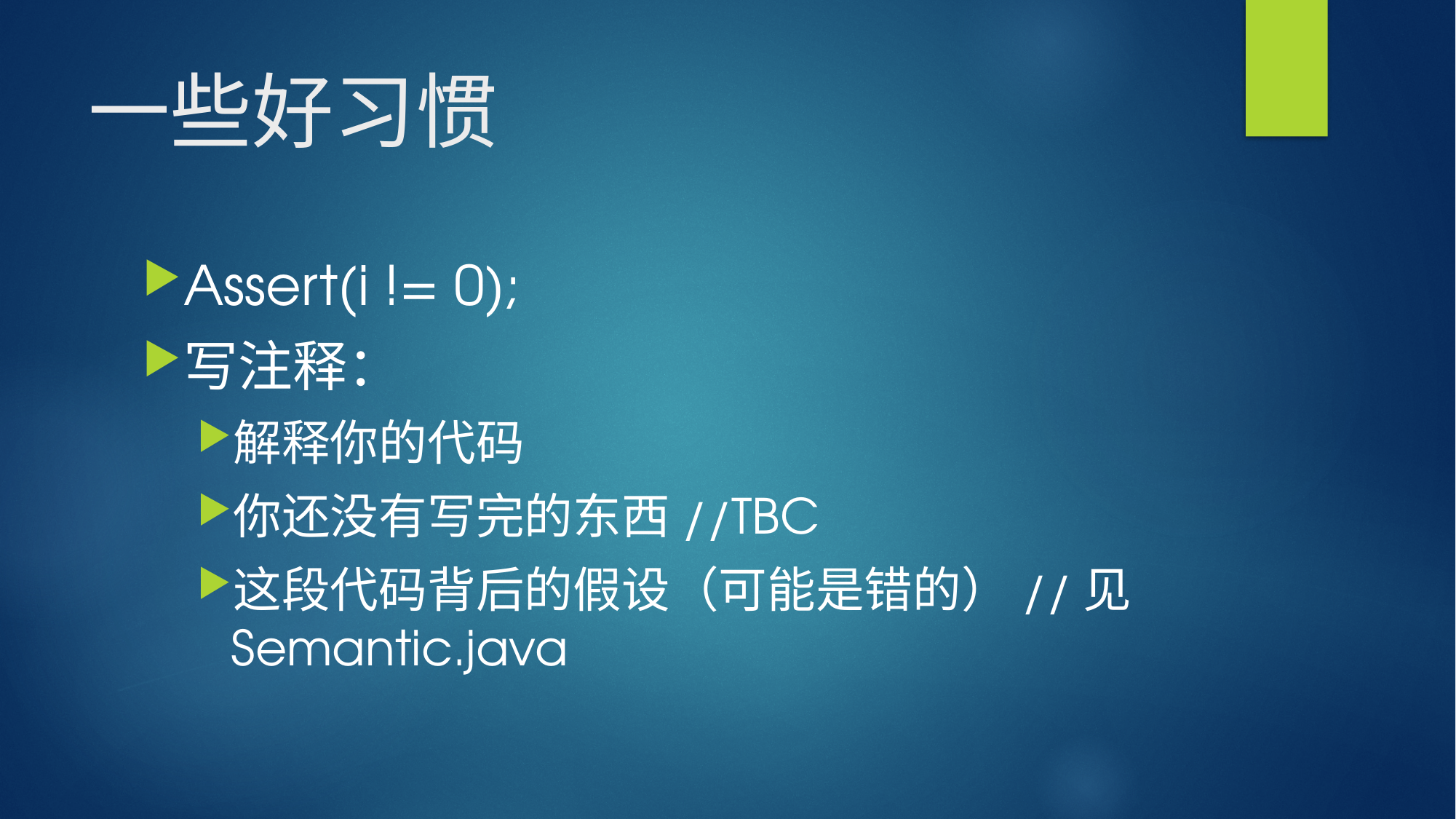

# 一些好习惯
Assert(i != 0);
写注释：
解释你的代码
你还没有写完的东西//TBC
这段代码背后的假设（可能是错的）//见Semantic.java